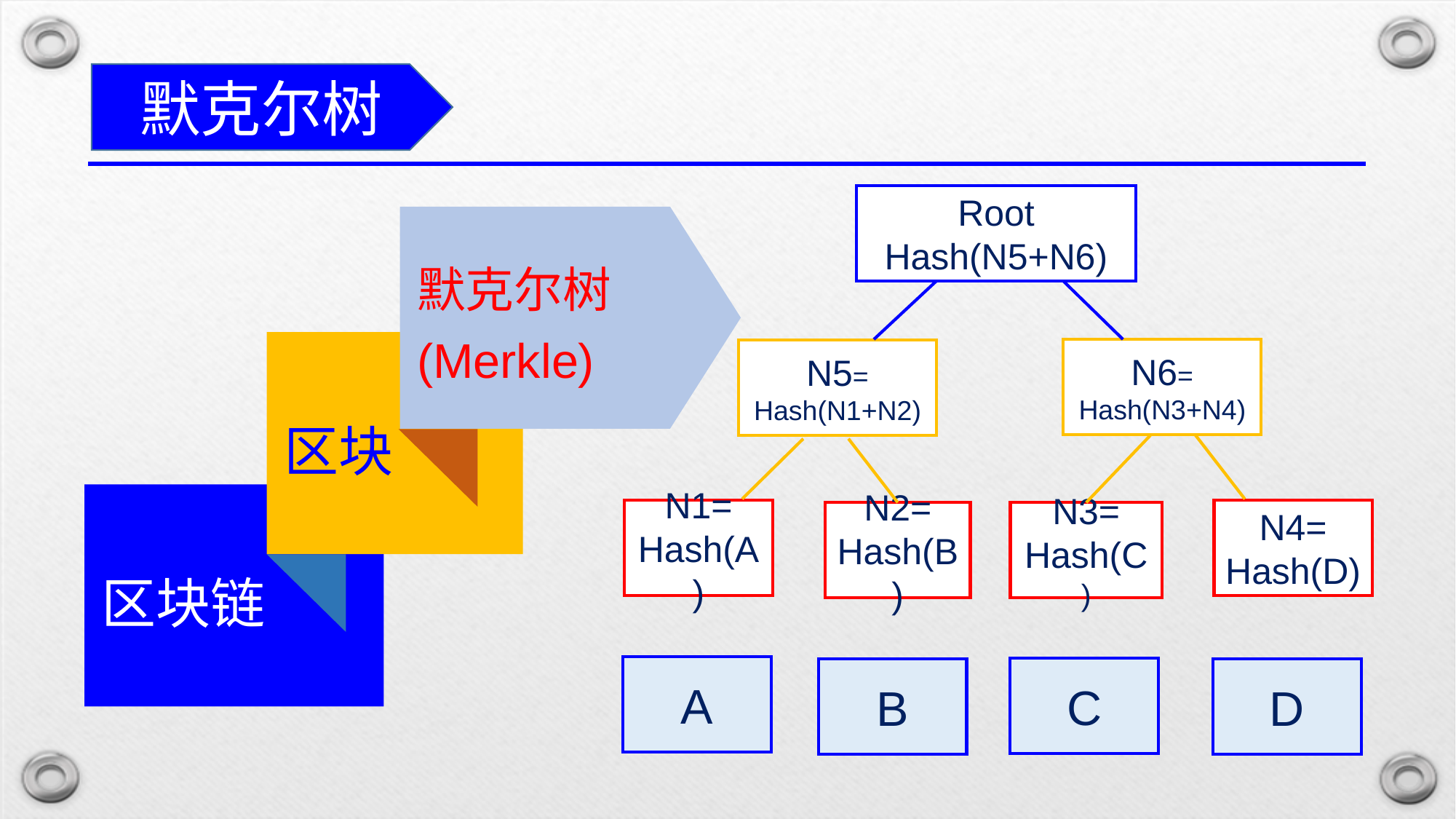

默克尔树
Root
Hash(N5+N6)
默克尔树
(Merkle)
区块
N6=
Hash(N3+N4)
N5=
Hash(N1+N2)

区块链
N1=
Hash(A)
N4=
Hash(D)
N2=
Hash(B)
N3=
Hash(C)

A
C
D
B